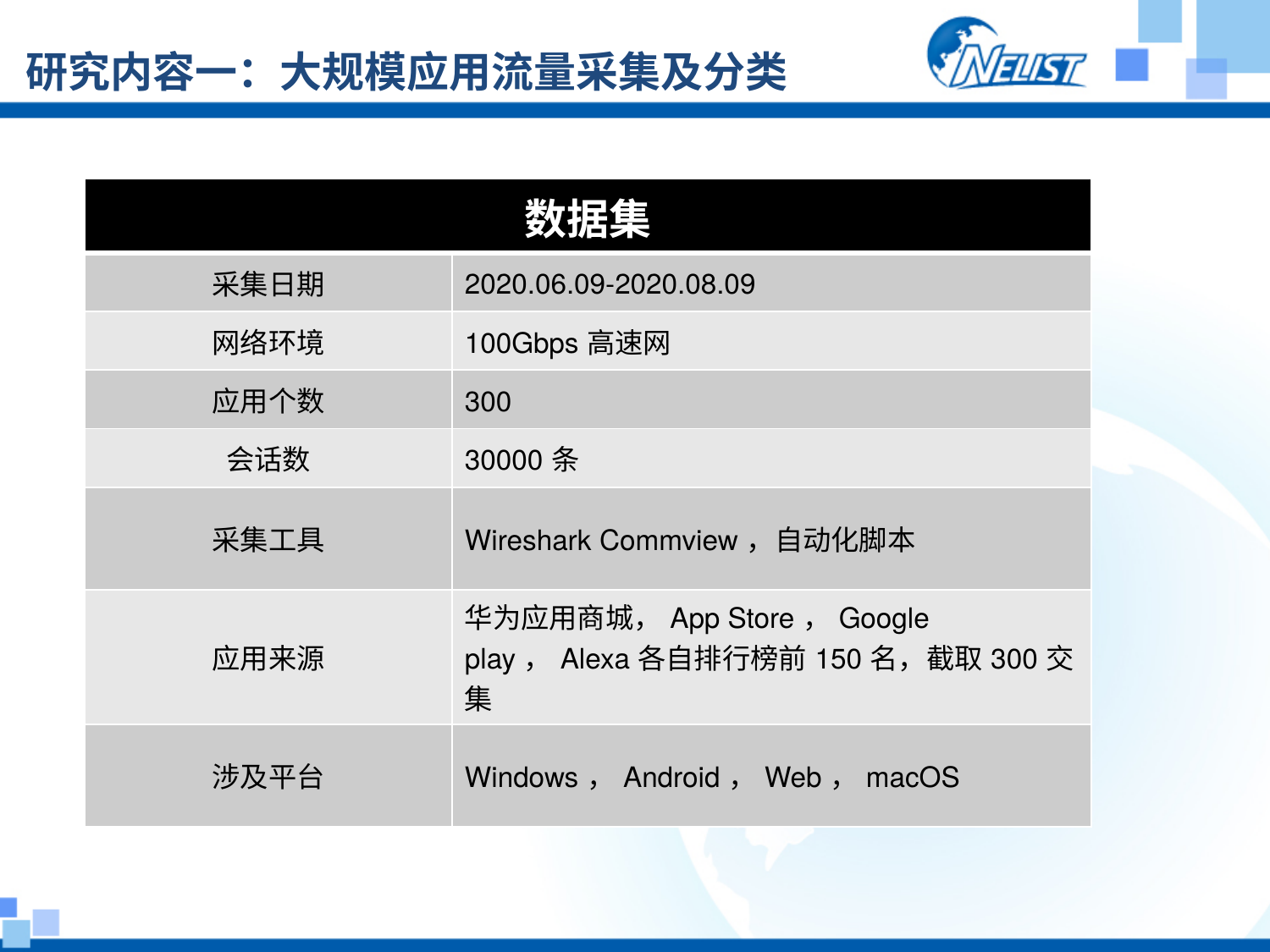

# 研究内容一：大规模应用流量采集及分类
| 数据集 |  |
| --- | --- |
| 采集日期 | 2020.06.09-2020.08.09 |
| 网络环境 | 100Gbps高速网 |
| 应用个数 | 300 |
| 会话数 | 30000条 |
| 采集工具 | Wireshark Commview，自动化脚本 |
| 应用来源 | 华为应用商城，App Store，Google play，Alexa各自排行榜前150名，截取300交集 |
| 涉及平台 | Windows，Android，Web，macOS |